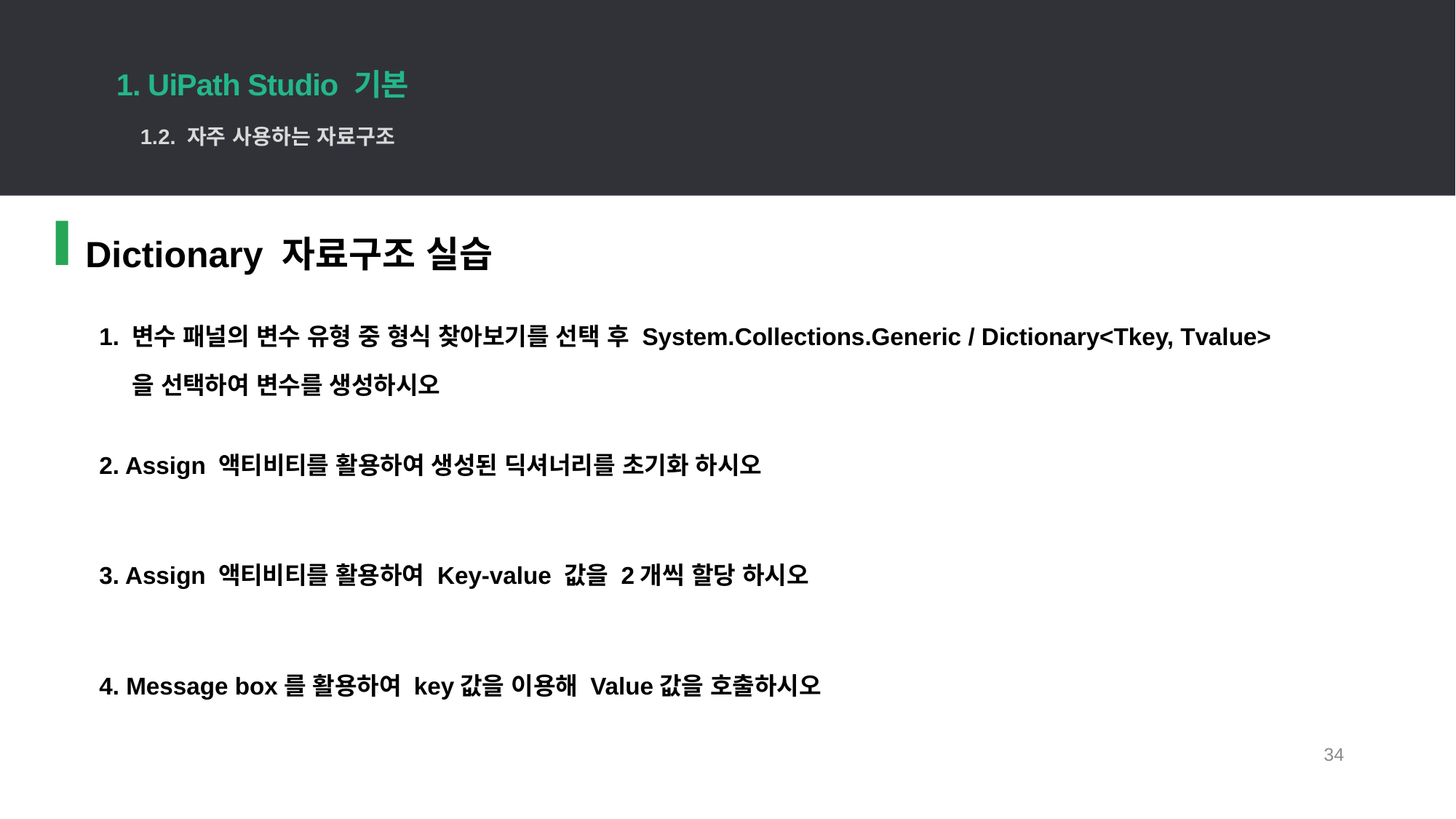

1. UiPath Studio 기본
34
1.2. 자주 사용하는 자료구조
Dictionary 자료구조 실습

1. 변수 패널의 변수 유형 중 형식 찾아보기를 선택 후 System.Collections.Generic / Dictionary<Tkey, Tvalue>
    을 선택하여 변수를 생성하시오
2. Assign 액티비티를 활용하여 생성된 딕셔너리를 초기화 하시오

3. Assign 액티비티를 활용하여 Key-value 값을 2개씩 할당 하시오
4. Message box를 활용하여 key값을 이용해 Value값을 호출하시오
34